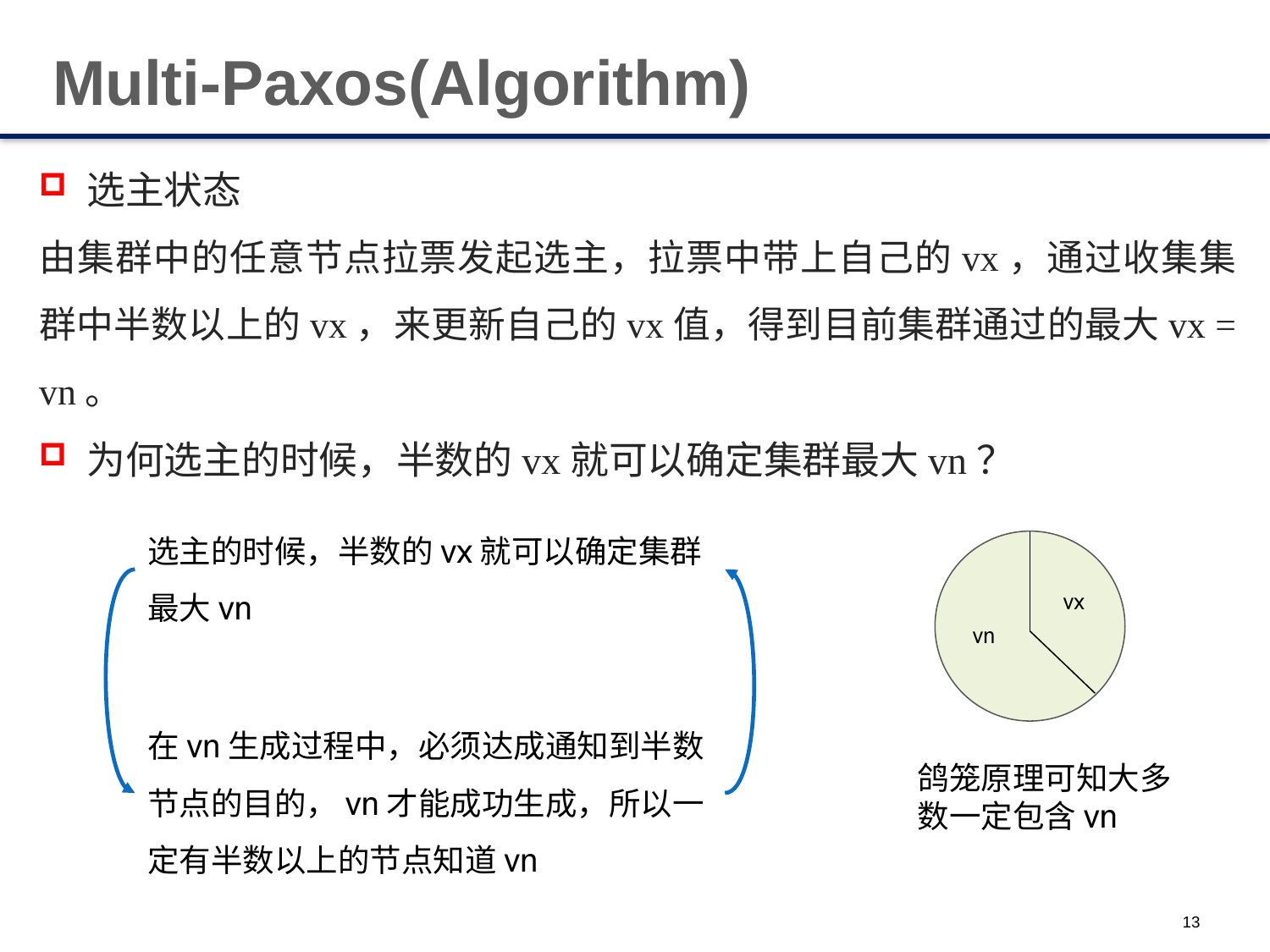

Multi-Paxos(Algorithm)
选主状态
由集群中的任意节点拉票发起选主，拉票中带上自己的vx，通过收集集群中半数以上的vx，来更新自己的vx值，得到目前集群通过的最大vx = vn。
为何选主的时候，半数的vx就可以确定集群最大vn？

选主的时候，半数的vx就可以确定集群最大vn

vx
vn
在vn生成过程中，必须达成通知到半数节点的目的，vn才能成功生成，所以一定有半数以上的节点知道vn
鸽笼原理可知大多数一定包含vn